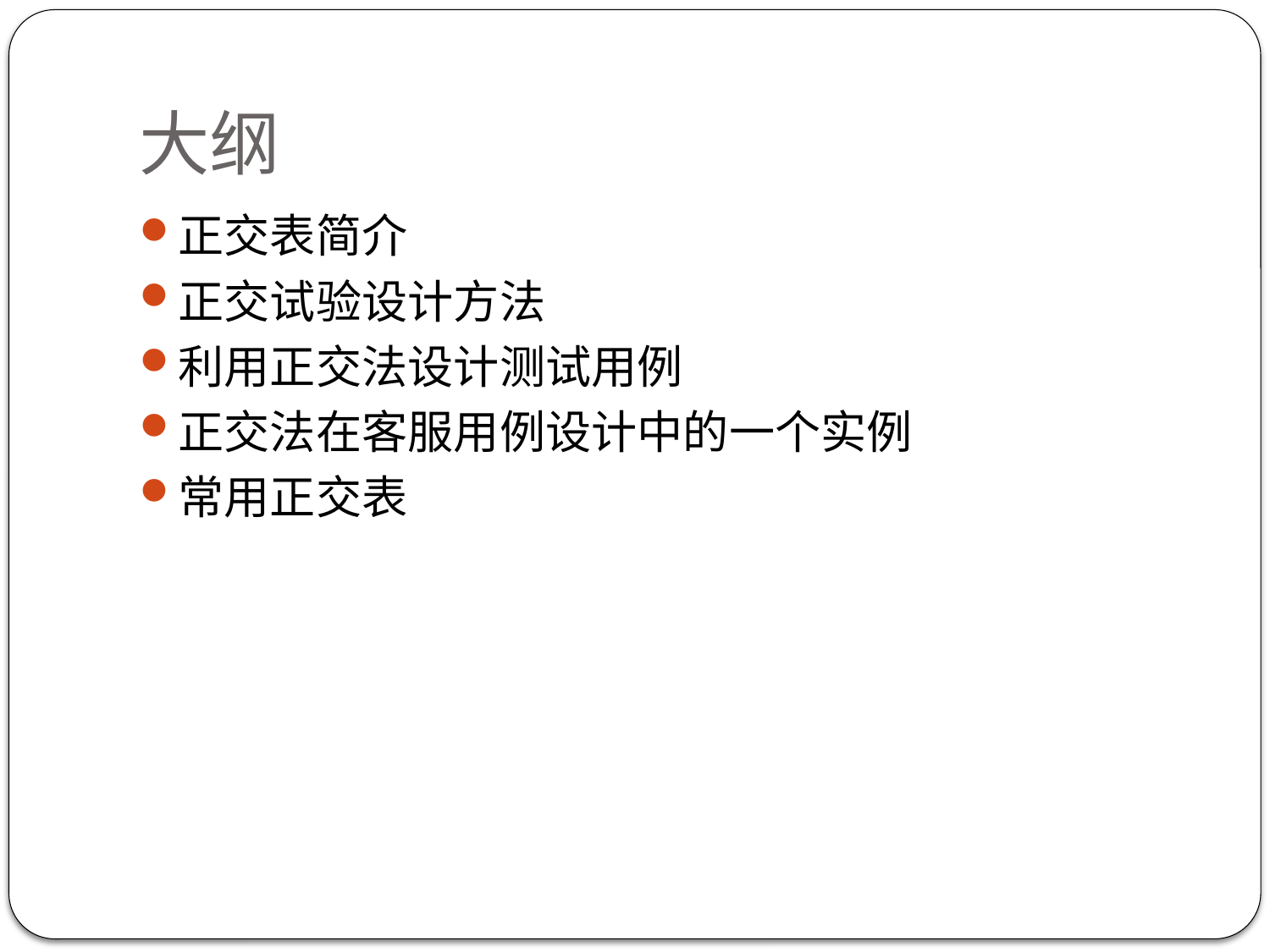

# 大纲
正交表简介
正交试验设计方法
利用正交法设计测试用例
正交法在客服用例设计中的一个实例
常用正交表